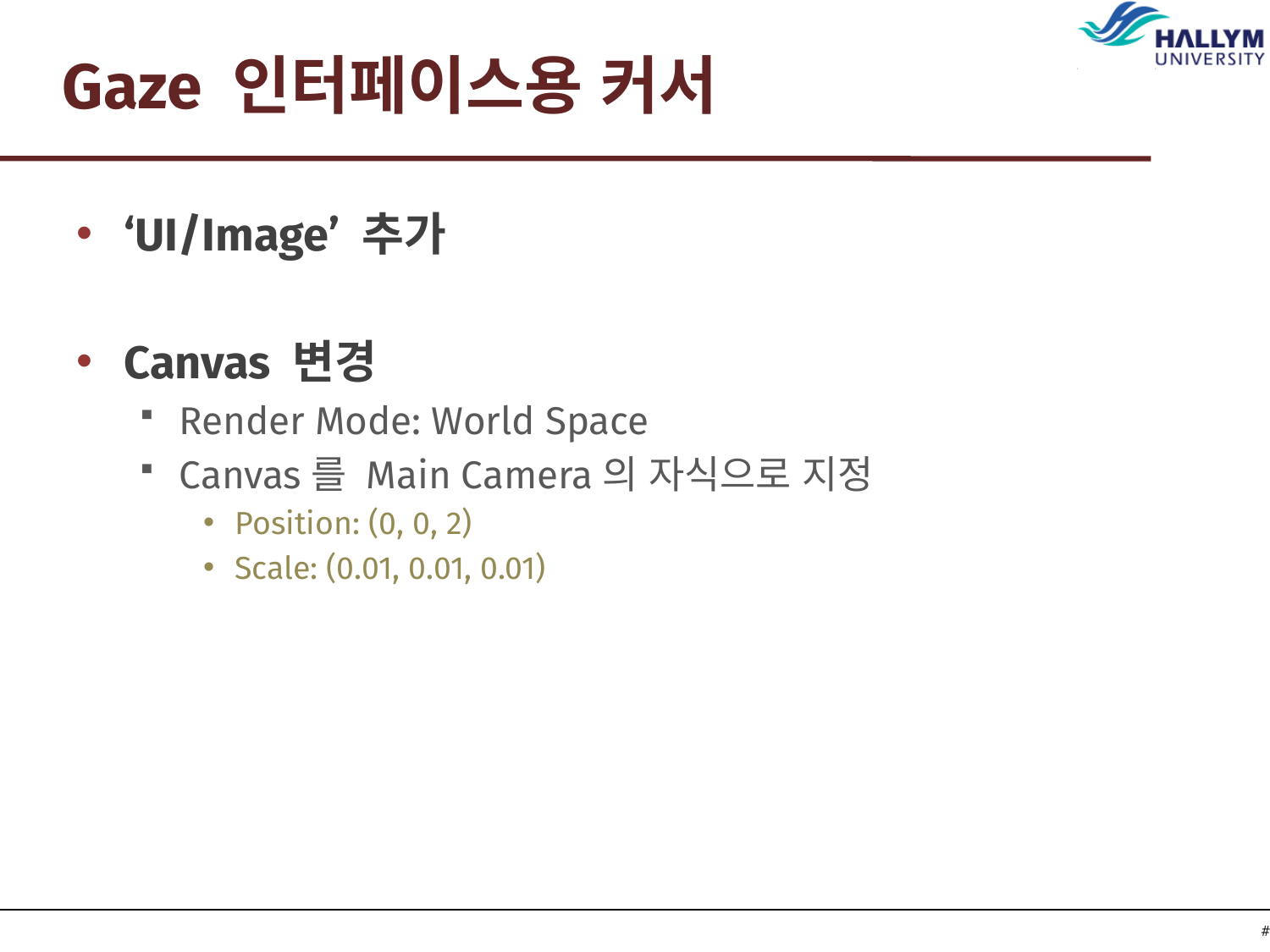

# Gaze 인터페이스용 커서
‘UI/Image’ 추가

Canvas 변경
Render Mode: World Space
Canvas를 Main Camera의 자식으로 지정
Position: (0, 0, 2)
Scale: (0.01, 0.01, 0.01)